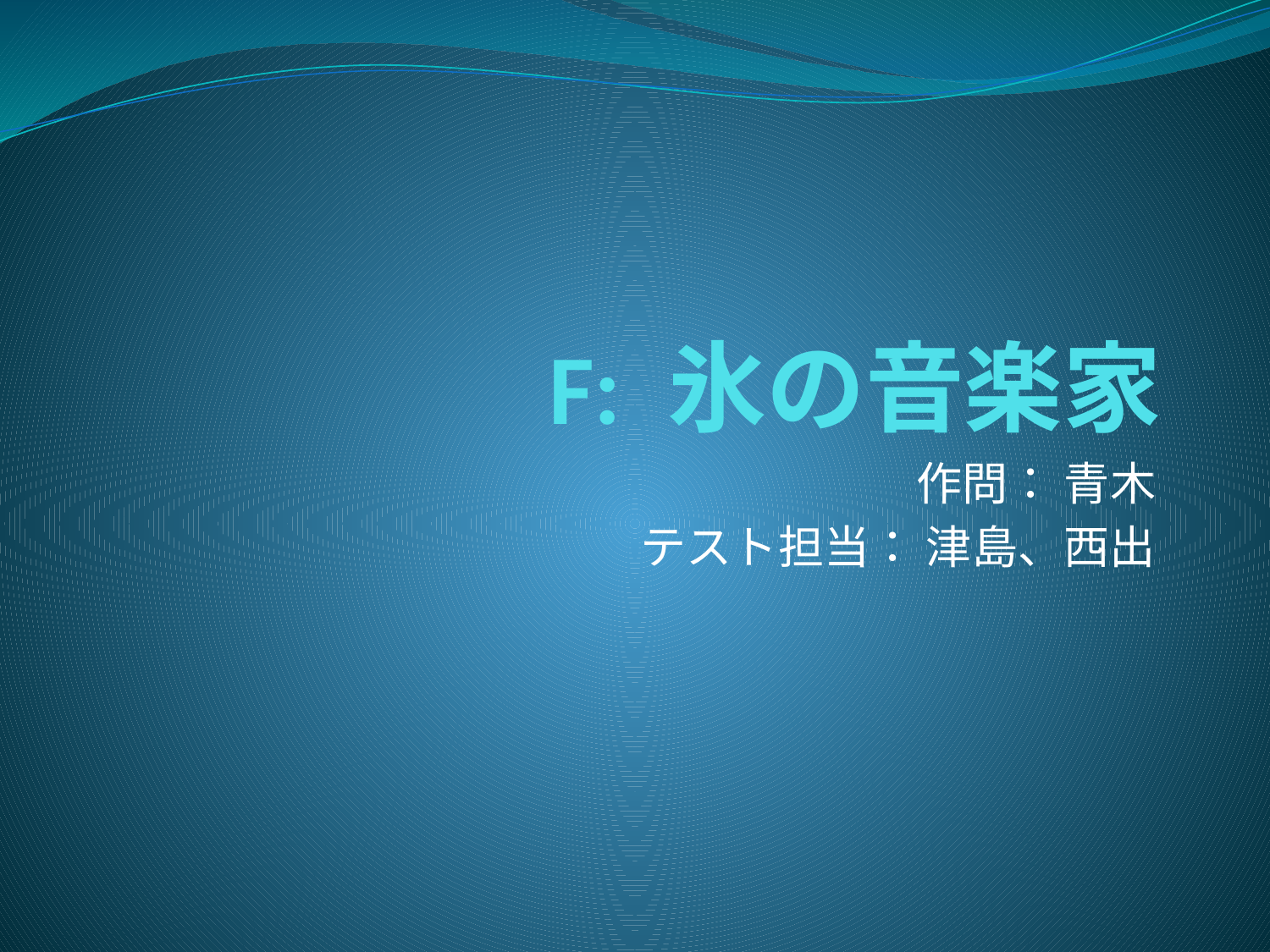

# F: 氷の音楽家
作問： 青木
テスト担当： 津島、西出